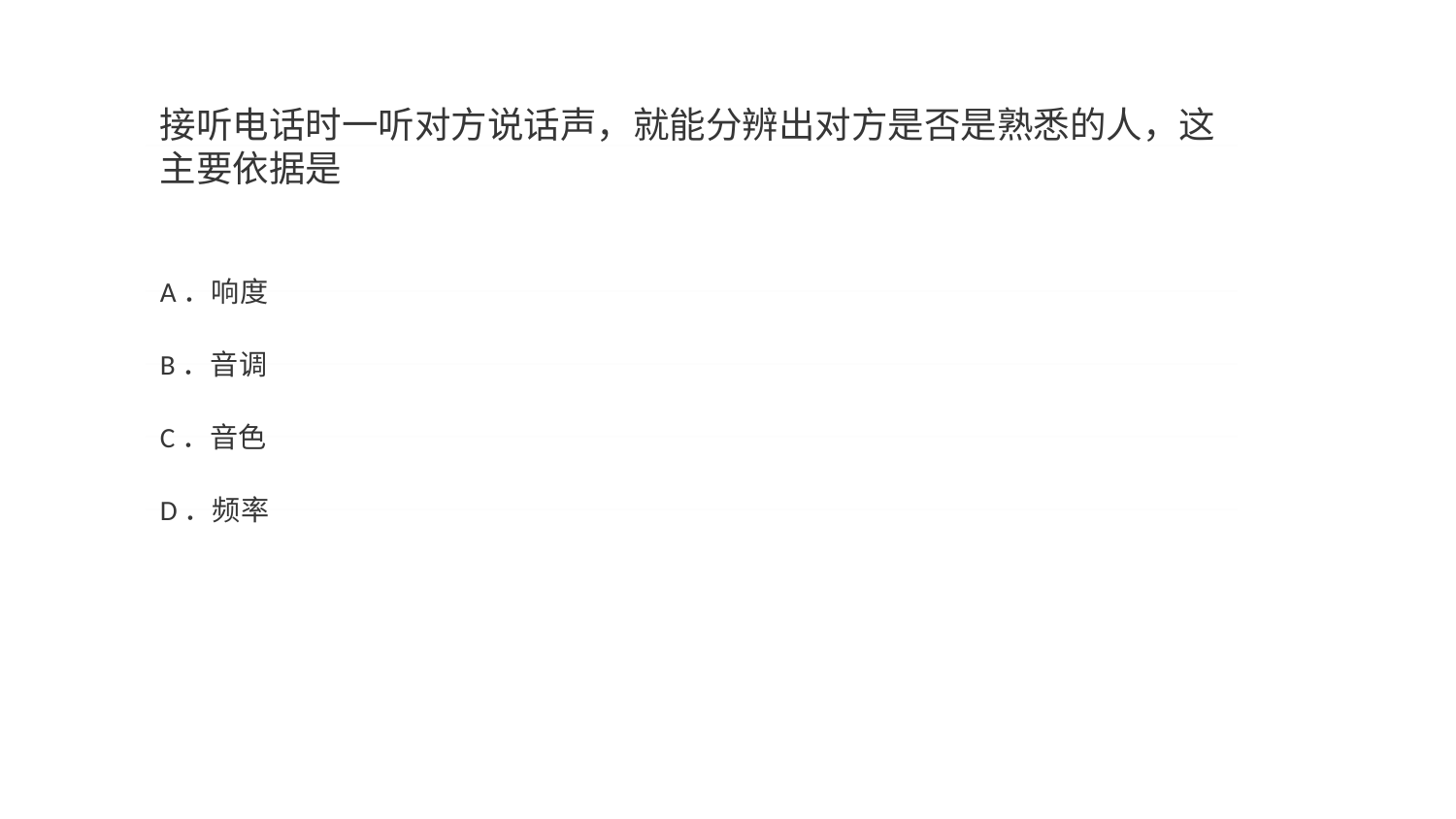

接听电话时一听对方说话声，就能分辨出对方是否是熟悉的人，这主要依据是
A．响度
B．音调
C．音色
D．频率